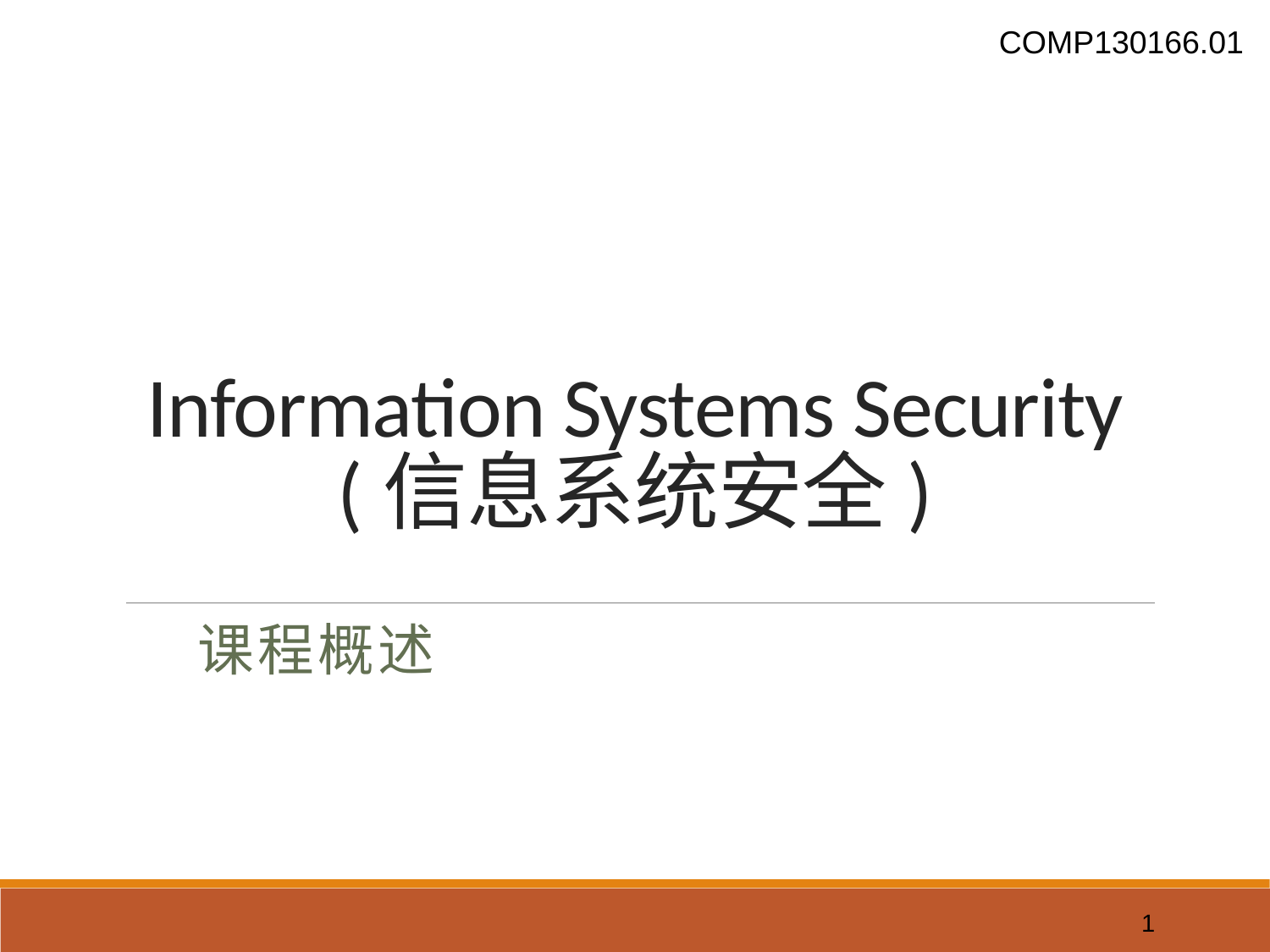

COMP130166.01
# Information Systems Security (信息系统安全)
课程概述

1